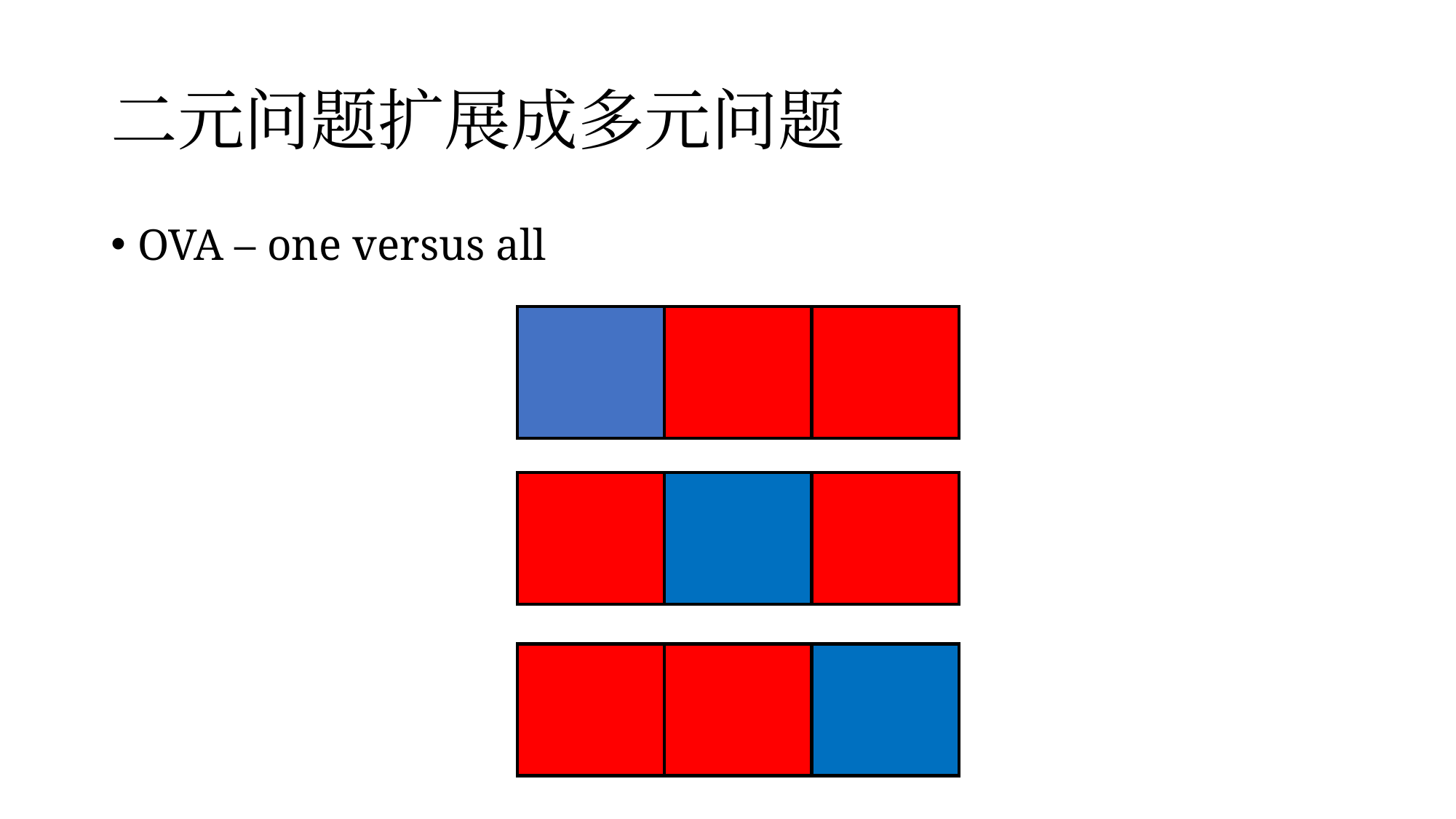

# 二元问题扩展成多元问题
OVA – one versus all